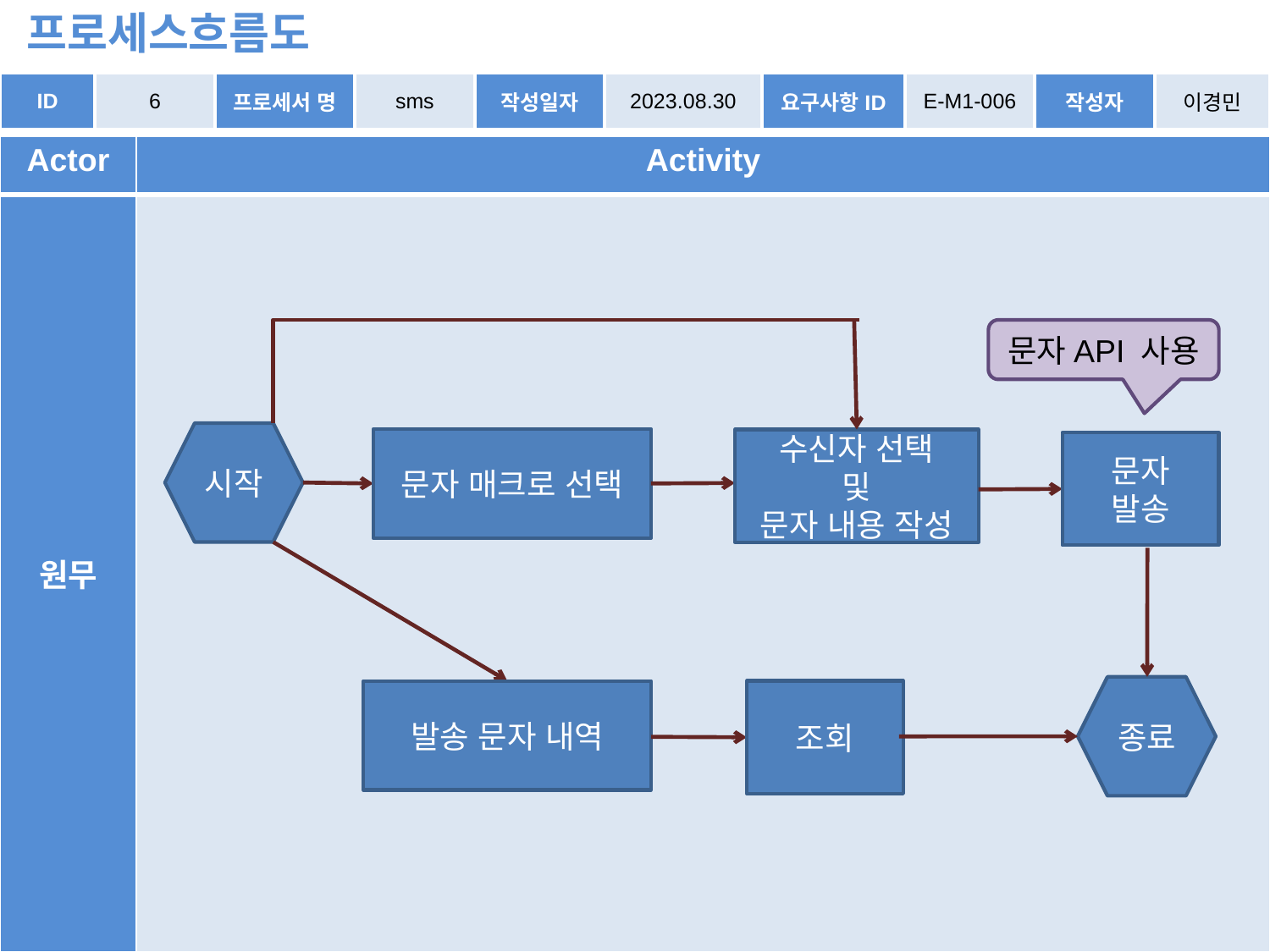

프로세스흐름도
| ID | 6 | 프로세서 명 | sms | 작성일자 | 2023.08.30 | 요구사항ID | E-M1-006 | 작성자 | 이경민 |
| --- | --- | --- | --- | --- | --- | --- | --- | --- | --- |
| Actor | Activity |
| --- | --- |
| 원무 |  |
문자API 사용
시작
문자 매크로 선택
수신자 선택
및
문자 내용 작성
문자
발송
종료
조회
발송 문자 내역